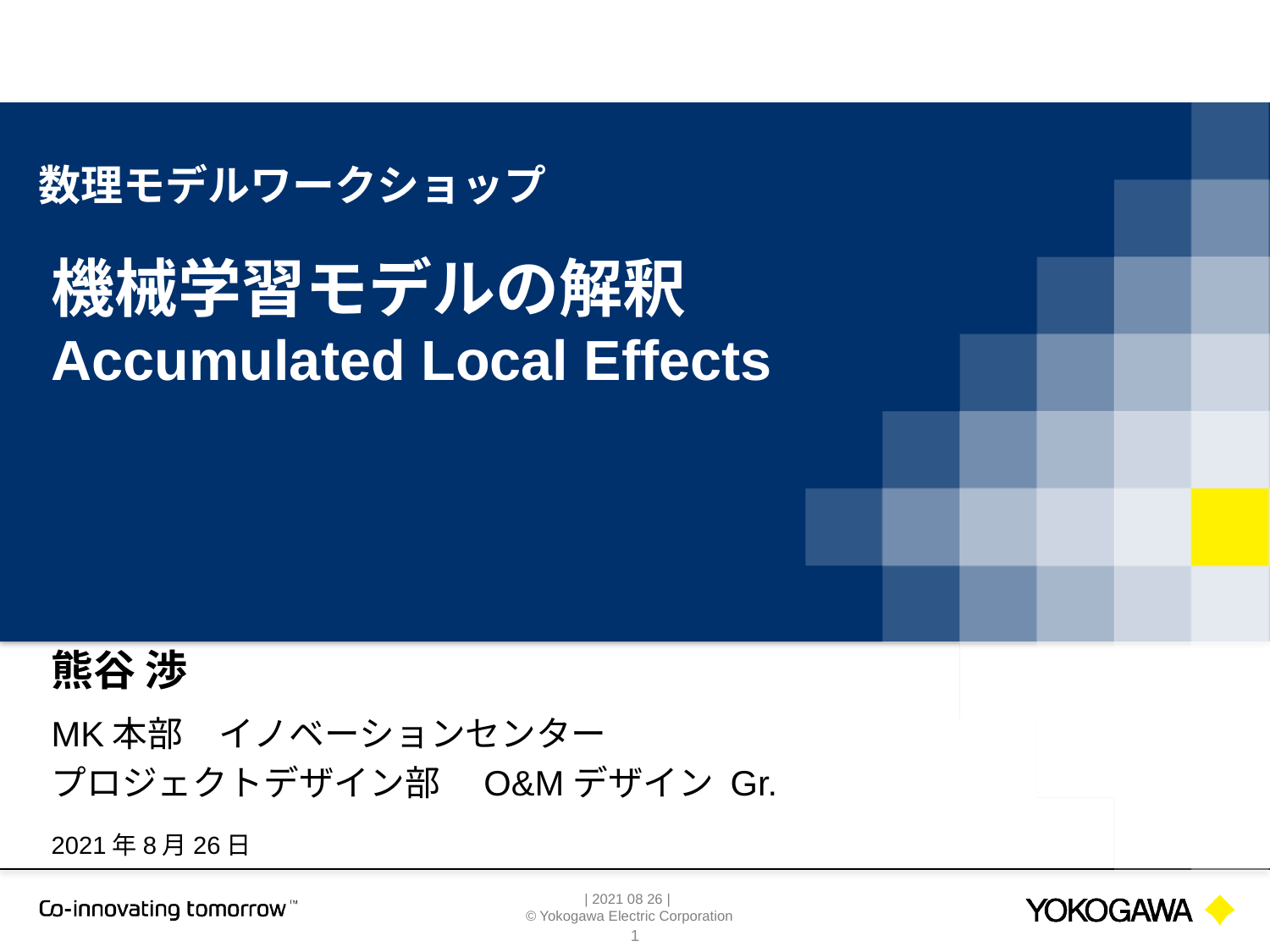

数理モデルワークショップ
# 機械学習モデルの解釈 Accumulated Local Effects
熊谷 渉
MK本部　イノベーションセンター
プロジェクトデザイン部　O&Mデザイン Gr.
2021年8月26日
1